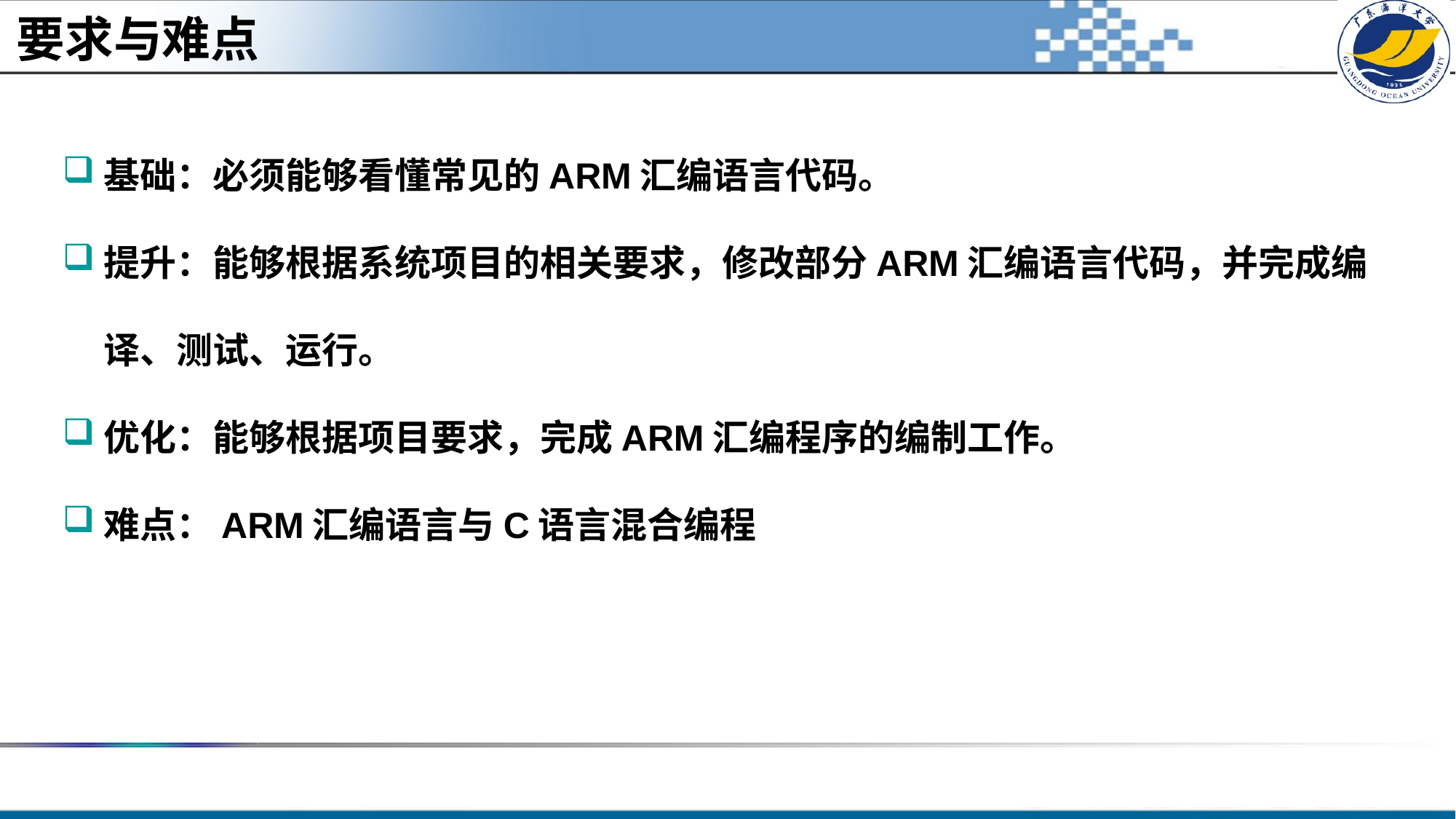

# 要求与难点
基础：必须能够看懂常见的ARM汇编语言代码。
提升：能够根据系统项目的相关要求，修改部分ARM汇编语言代码，并完成编译、测试、运行。
优化：能够根据项目要求，完成ARM汇编程序的编制工作。
难点：ARM汇编语言与C语言混合编程
2